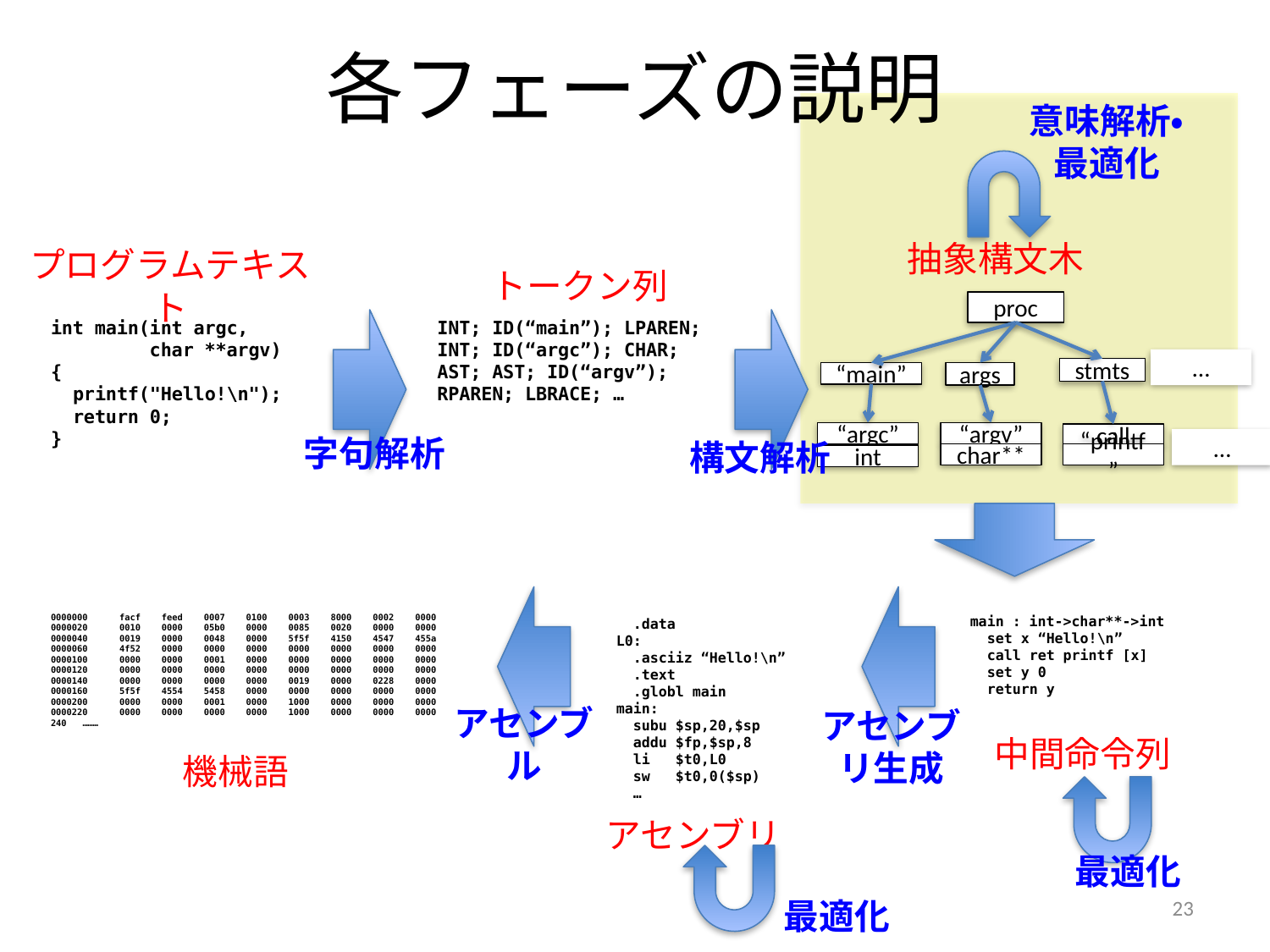

# 各フェーズの説明

意味解析・最適化

抽象構文木
プログラムテキスト
トークン列
proc
int main(int argc,
         char **argv)
{
  printf("Hello!\n");
  return 0;
}

INT; ID(“main”); LPAREN; INT; ID(“argc”); CHAR; AST; AST; ID(“argv”); RPAREN; LBRACE; …

…
stmts
args
“main”
“argc”
“argv”
call
字句解析
…
構文解析
char**
“printf”
int

0000000      facf    feed    0007    0100    0003    8000    0002    0000
0000020      0010    0000    05b0    0000    0085    0020    0000    0000
0000040      0019    0000    0048    0000    5f5f    4150    4547    455a
0000060      4f52    0000    0000    0000    0000    0000    0000    0000
0000100      0000    0000    0001    0000    0000    0000    0000    0000
0000120      0000    0000    0000    0000    0000    0000    0000    0000
0000140      0000    0000    0000    0000    0019    0000    0228    0000
0000160      5f5f    4554    5458    0000    0000    0000    0000    0000
0000200      0000    0000    0001    0000    1000    0000    0000    0000
0000220      0000    0000    0000    0000    1000    0000    0000    0000
………
main : int->char**->int
  set x “Hello!\n”
  call ret printf [x]
  set y 0
  return y
  .data
L0:
  .asciiz “Hello!\n”
  .text
  .globl main
main:
  subu $sp,20,$sp
  addu $fp,$sp,8
  li   $t0,L0
  sw   $t0,0($sp)
  …
アセンブル
アセンブリ生成
中間命令列
機械語

アセンブリ

最適化
23
最適化